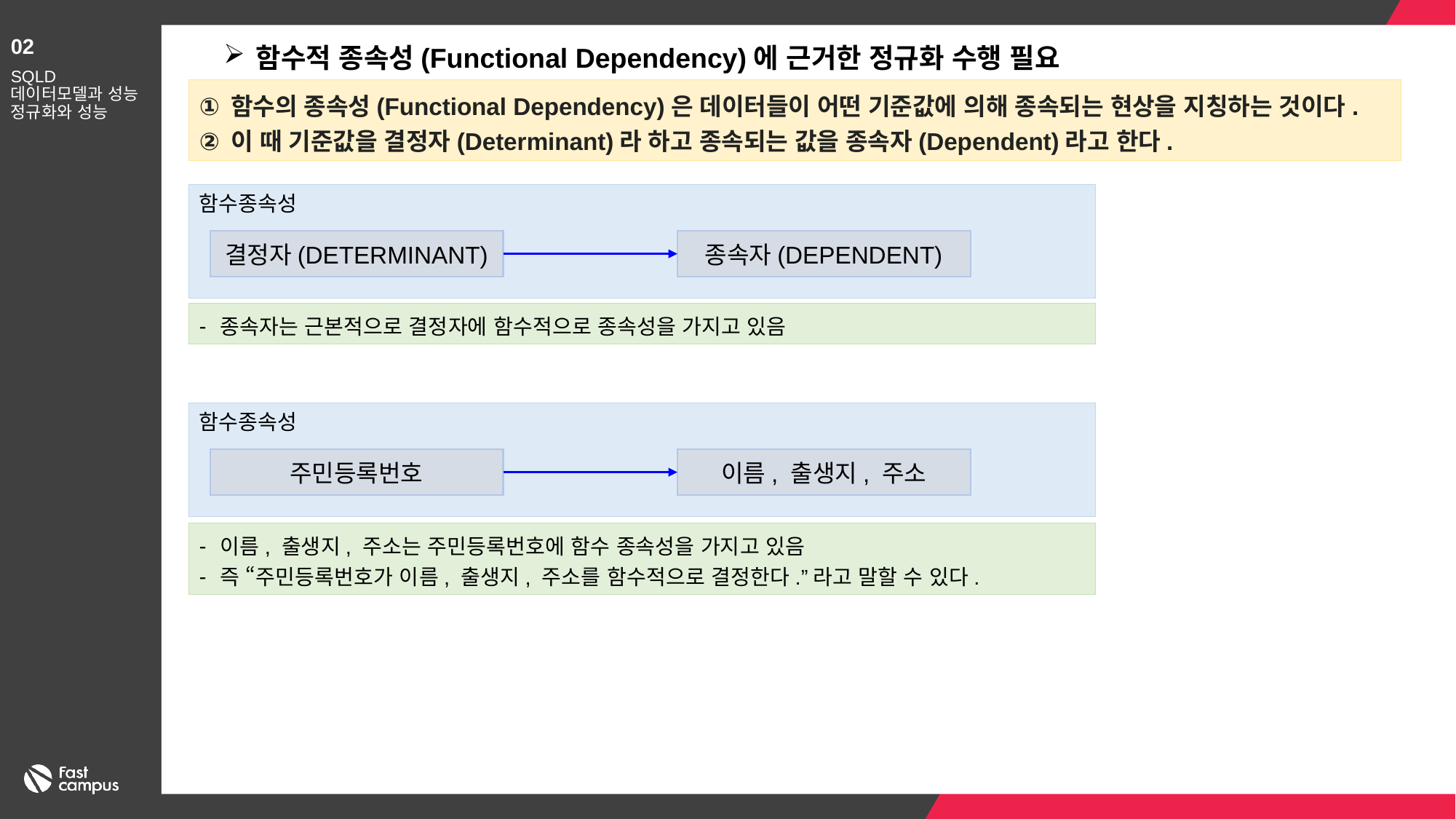

02
함수적 종속성(Functional Dependency)에 근거한 정규화 수행 필요
SQLD
데이터모델과 성능
정규화와 성능

함수의 종속성(Functional Dependency)은 데이터들이 어떤 기준값에 의해 종속되는 현상을 지칭하는 것이다.
이 때 기준값을 결정자(Determinant)라 하고 종속되는 값을 종속자(Dependent)라고 한다.
함수종속성
종속자(DEPENDENT)
결정자(DETERMINANT)
종속자는 근본적으로 결정자에 함수적으로 종속성을 가지고 있음
함수종속성
이름, 출생지, 주소
주민등록번호
이름, 출생지, 주소는 주민등록번호에 함수 종속성을 가지고 있음
즉 “주민등록번호가 이름, 출생지, 주소를 함수적으로 결정한다.”라고 말할 수 있다.